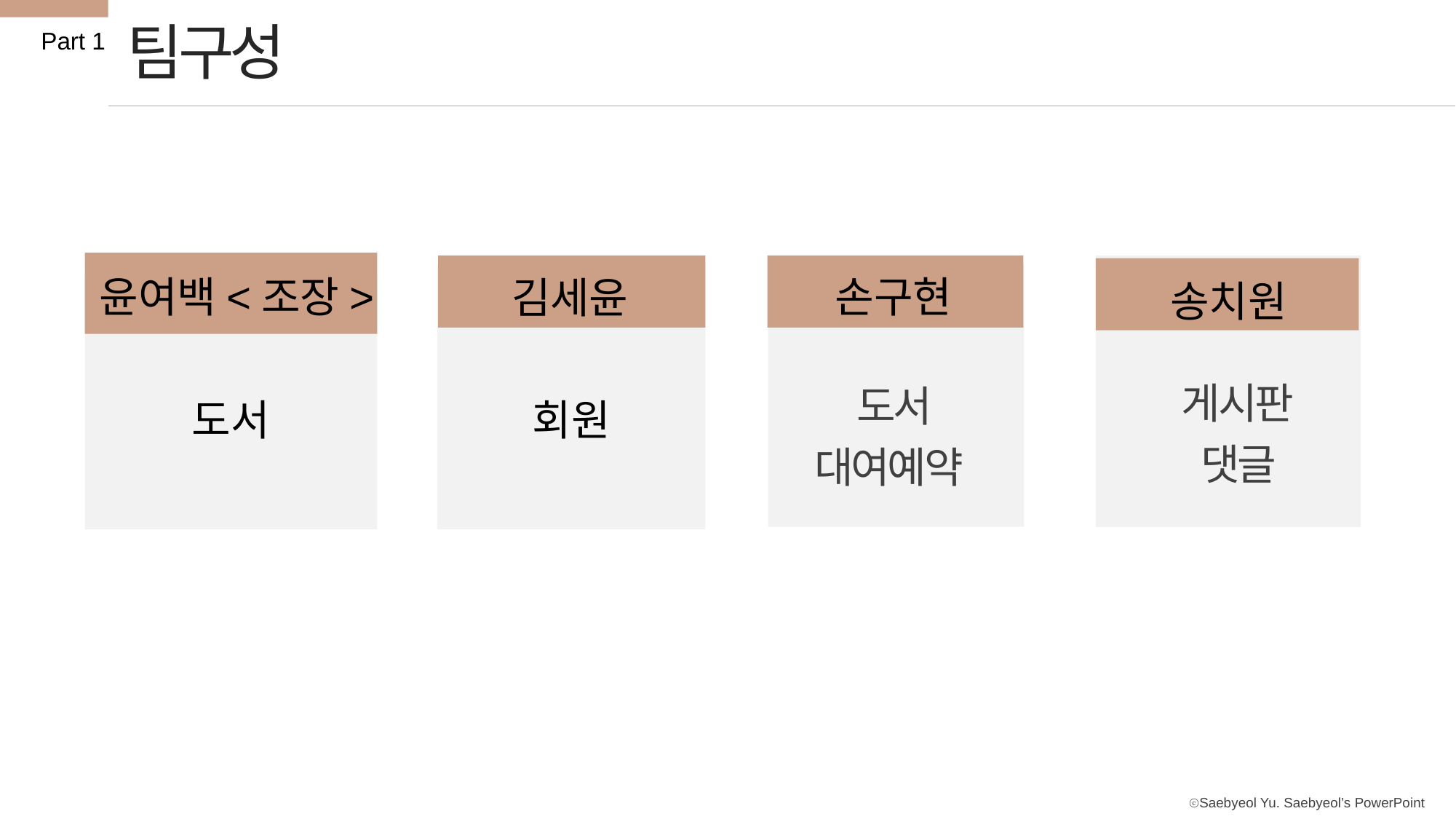

팀구성
Part 1

윤여백<조장>

손구현

회원
김세윤
송치원

도서

  게시판
    댓글
도서 대여예약